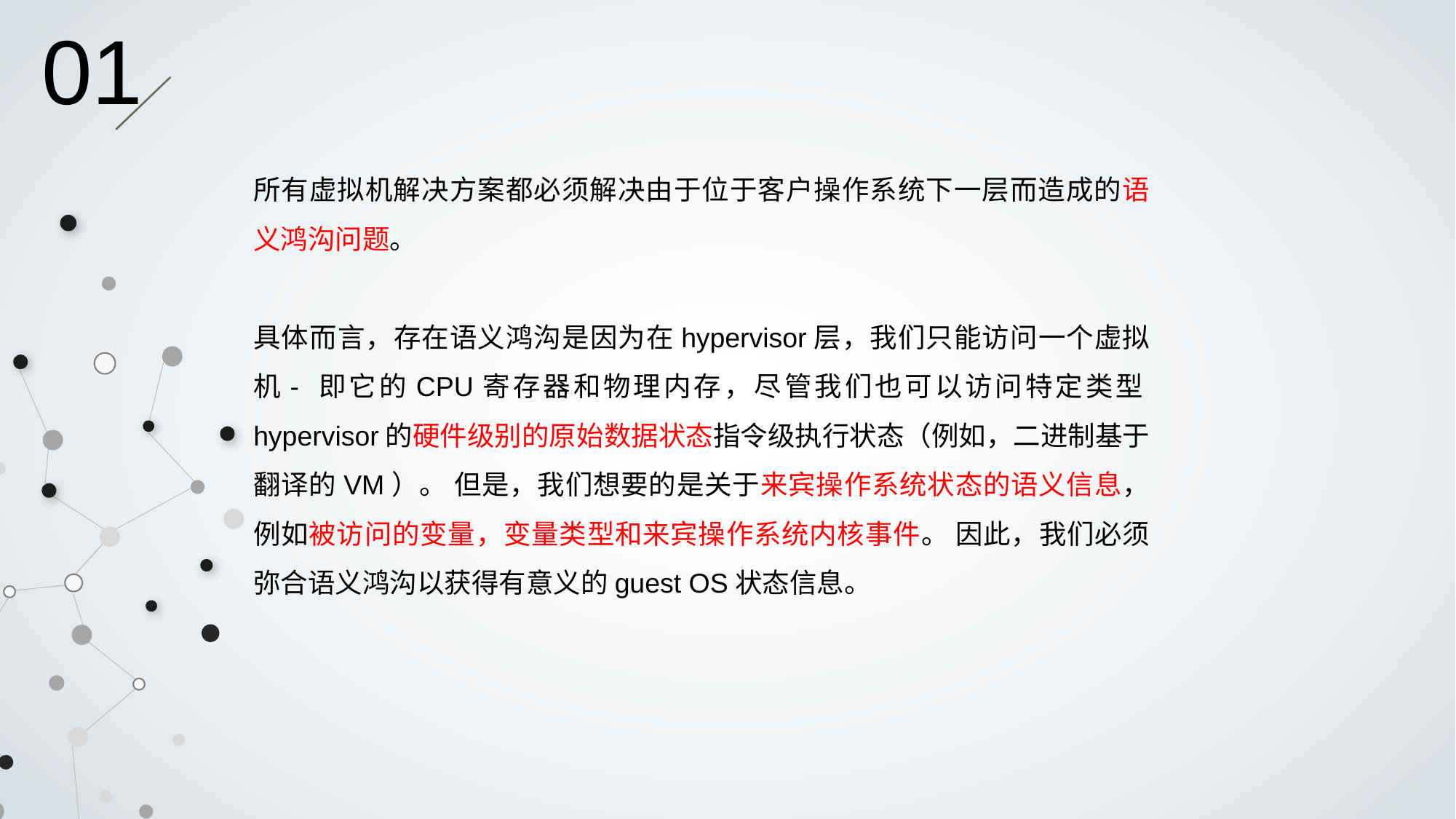

01
所有虚拟机解决方案都必须解决由于位于客户操作系统下一层而造成的语义鸿沟问题。

具体而言，存在语义鸿沟是因为在hypervisor层，我们只能访问一个虚拟机- 即它的CPU寄存器和物理内存，尽管我们也可以访问特定类型hypervisor的硬件级别的原始数据状态指令级执行状态（例如，二进制基于翻译的VM）。 但是，我们想要的是关于来宾操作系统状态的语义信息，例如被访问的变量，变量类型和来宾操作系统内核事件。 因此，我们必须弥合语义鸿沟以获得有意义的guest OS状态信息。